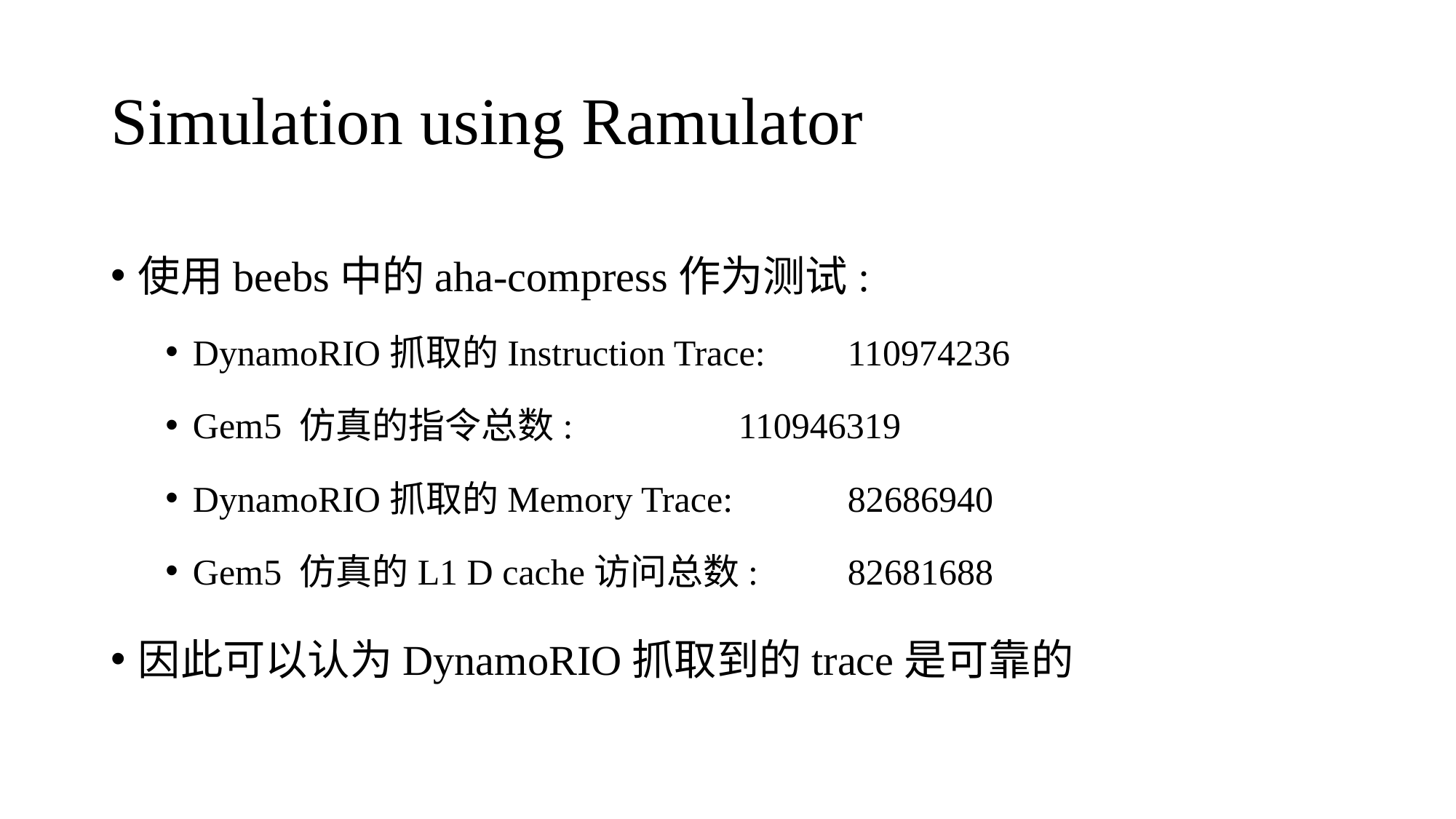

# Simulation using Ramulator
使用beebs中的aha-compress作为测试:
DynamoRIO抓取的Instruction Trace: 	110974236
Gem5 仿真的指令总数: 		110946319
DynamoRIO抓取的Memory Trace: 	82686940
Gem5 仿真的L1 D cache访问总数: 	82681688
因此可以认为DynamoRIO抓取到的trace是可靠的